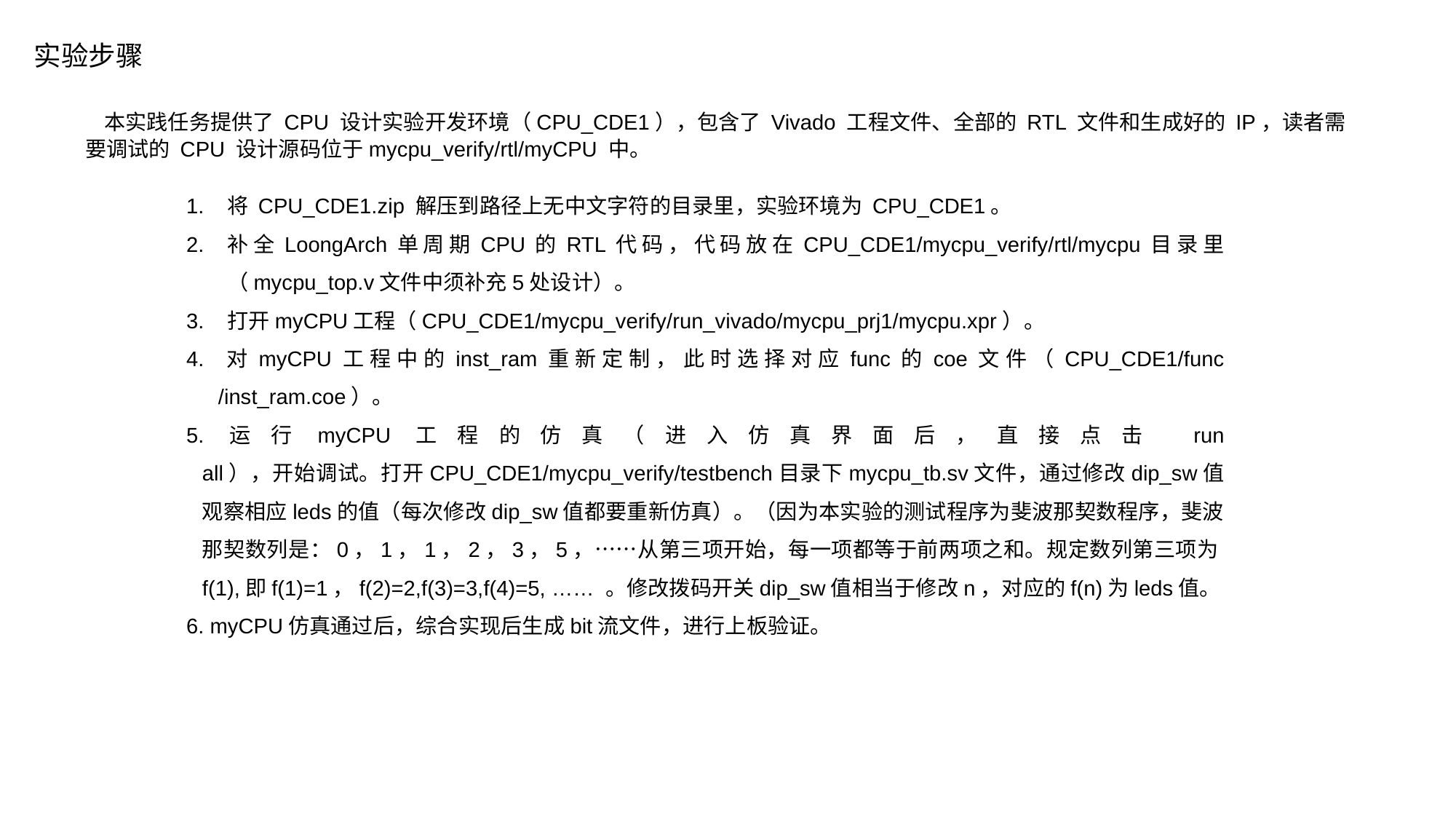

实验步骤
  本实践任务提供了 CPU 设计实验开发环境（CPU_CDE1），包含了 Vivado 工程文件、全部的 RTL 文件和生成好的 IP，读者需要调试的 CPU 设计源码位于mycpu_verify/rtl/myCPU 中。
将 CPU_CDE1.zip 解压到路径上无中文字符的目录里，实验环境为 CPU_CDE1。
补全LoongArch单周期CPU的RTL代码，代码放在CPU_CDE1/mycpu_verify/rtl/mycpu目录里（mycpu_top.v文件中须补充5处设计）。
打开myCPU工程（CPU_CDE1/mycpu_verify/run_vivado/mycpu_prj1/mycpu.xpr）。
4. 对myCPU工程中的inst_ram重新定制，此时选择对应func的coe文件（CPU_CDE1/func /inst_ram.coe）。
5.运行myCPU工程的仿真（进入仿真界面后，直接点击 run all），开始调试。打开CPU_CDE1/mycpu_verify/testbench目录下mycpu_tb.sv文件，通过修改dip_sw值观察相应leds的值（每次修改dip_sw值都要重新仿真）。（因为本实验的测试程序为斐波那契数程序，斐波那契数列是：0，1，1，2，3，5，……从第三项开始，每一项都等于前两项之和。规定数列第三项为f(1),即f(1)=1，f(2)=2,f(3)=3,f(4)=5, …… 。修改拨码开关dip_sw值相当于修改n，对应的f(n)为leds值。
6. myCPU仿真通过后，综合实现后生成bit流文件，进行上板验证。